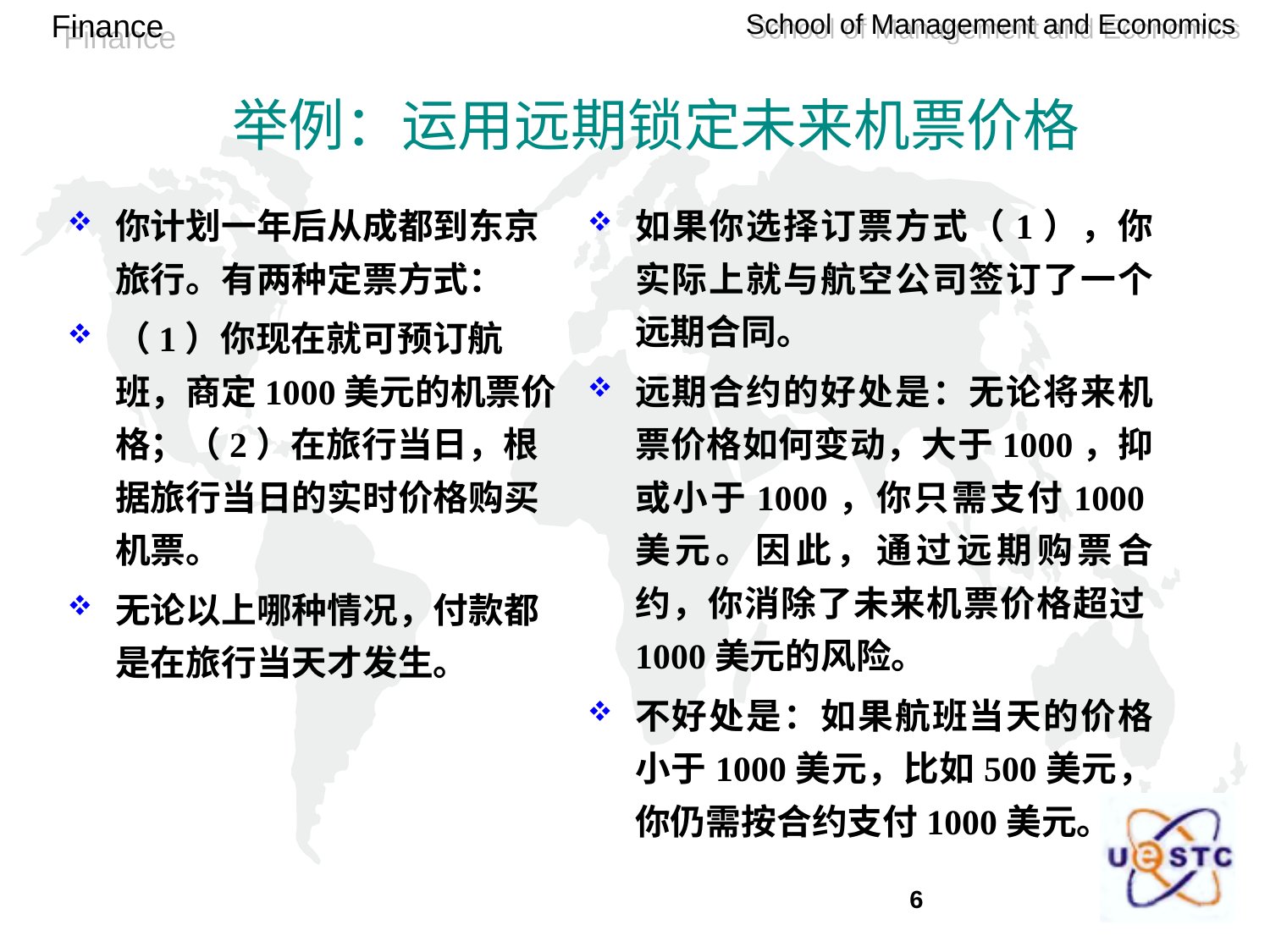

# 举例：运用远期锁定未来机票价格
你计划一年后从成都到东京旅行。有两种定票方式：
（1）你现在就可预订航班，商定1000美元的机票价格；（2）在旅行当日，根据旅行当日的实时价格购买机票。
无论以上哪种情况，付款都是在旅行当天才发生。

如果你选择订票方式（1），你实际上就与航空公司签订了一个远期合同。
远期合约的好处是：无论将来机票价格如何变动，大于1000，抑或小于1000，你只需支付1000美元。因此，通过远期购票合约，你消除了未来机票价格超过1000美元的风险。
不好处是：如果航班当天的价格小于1000美元，比如500美元，你仍需按合约支付1000美元。